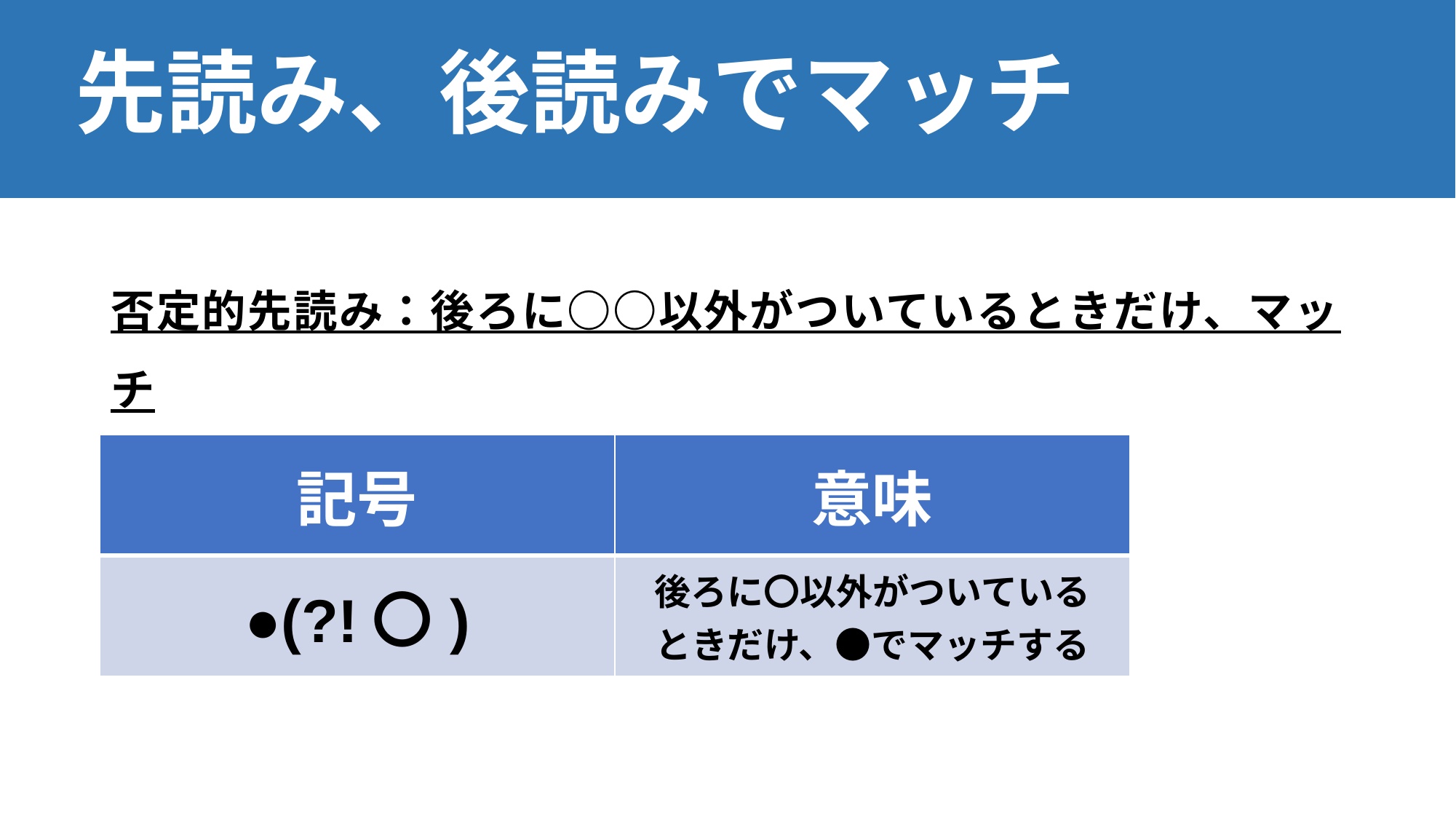

# 先読み、後読みでマッチ
否定的先読み：後ろに○○以外がついているときだけ、マッチ

| 記号 | 意味 |
| --- | --- |
| ●(?!〇) | 後ろに〇以外がついている ときだけ、●でマッチする |